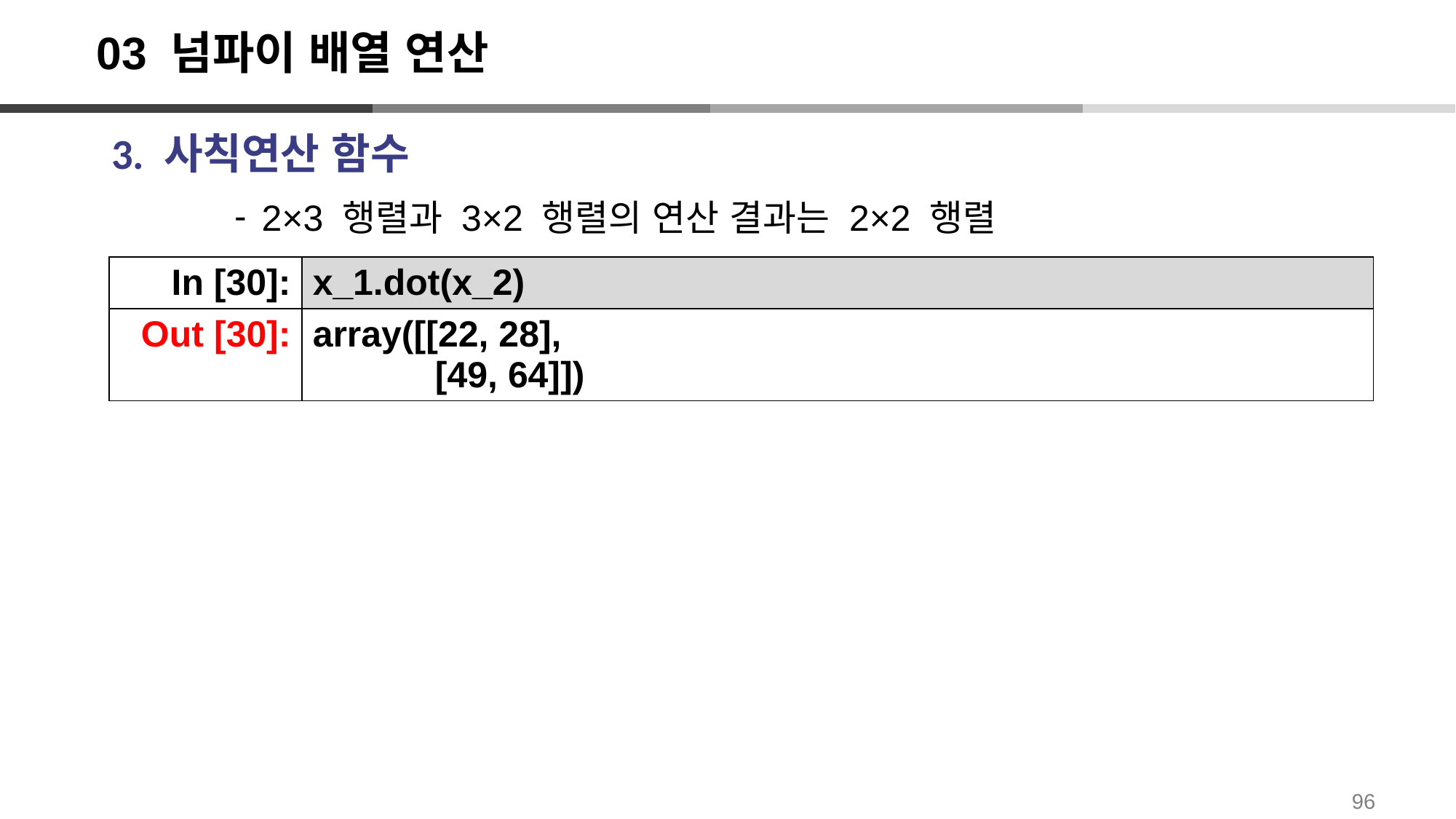

# 03 넘파이 배열 연산
3. 사칙연산 함수
2×3 행렬과 3×2 행렬의 연산 결과는 2×2 행렬

| In [30]: | x\_1.dot(x\_2) |
| --- | --- |
| Out [30]: | array([[22, 28], [49, 64]]) |